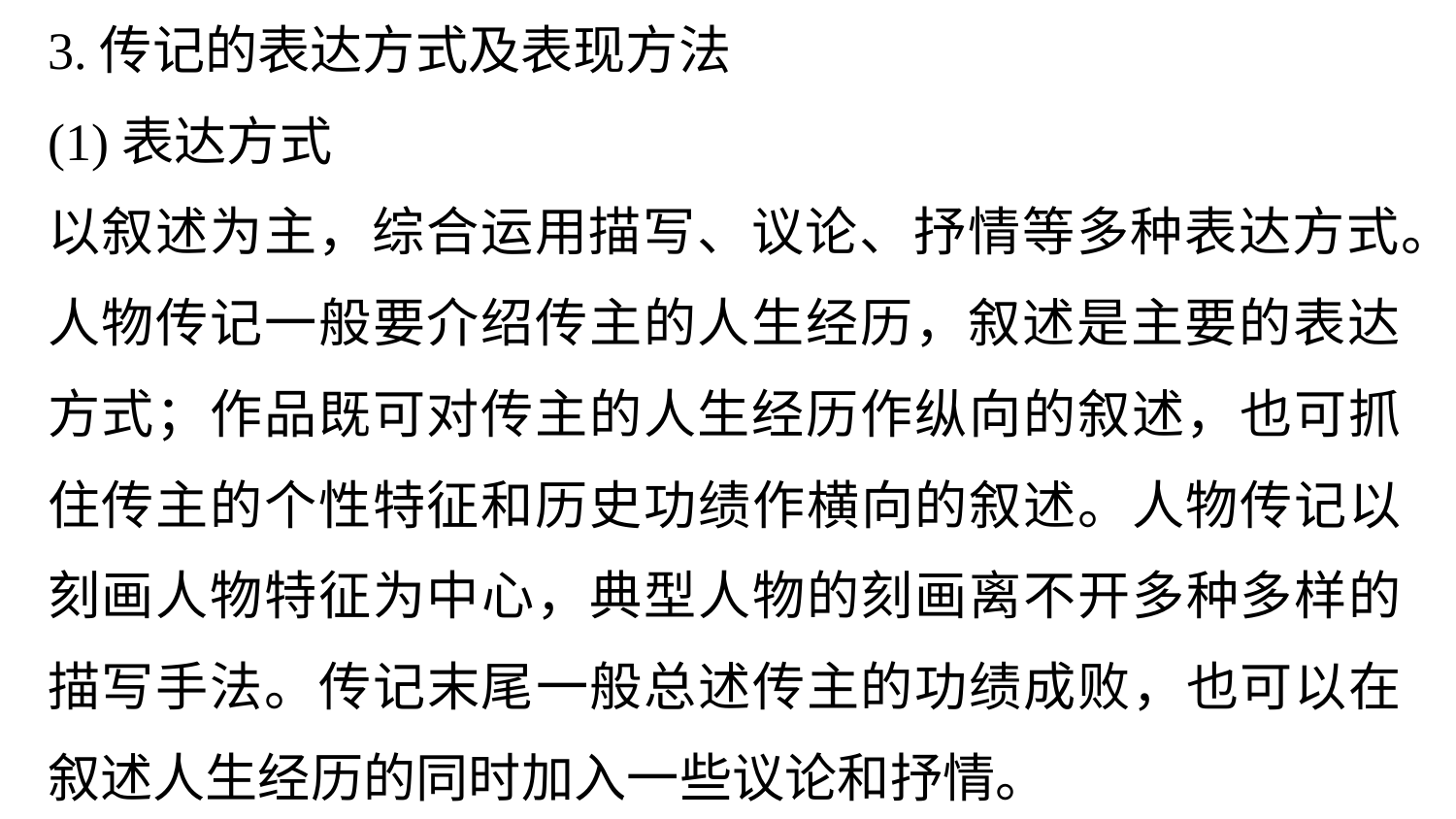

3.传记的表达方式及表现方法
(1)表达方式
以叙述为主，综合运用描写、议论、抒情等多种表达方式。
人物传记一般要介绍传主的人生经历，叙述是主要的表达方式；作品既可对传主的人生经历作纵向的叙述，也可抓住传主的个性特征和历史功绩作横向的叙述。人物传记以刻画人物特征为中心，典型人物的刻画离不开多种多样的描写手法。传记末尾一般总述传主的功绩成败，也可以在叙述人生经历的同时加入一些议论和抒情。